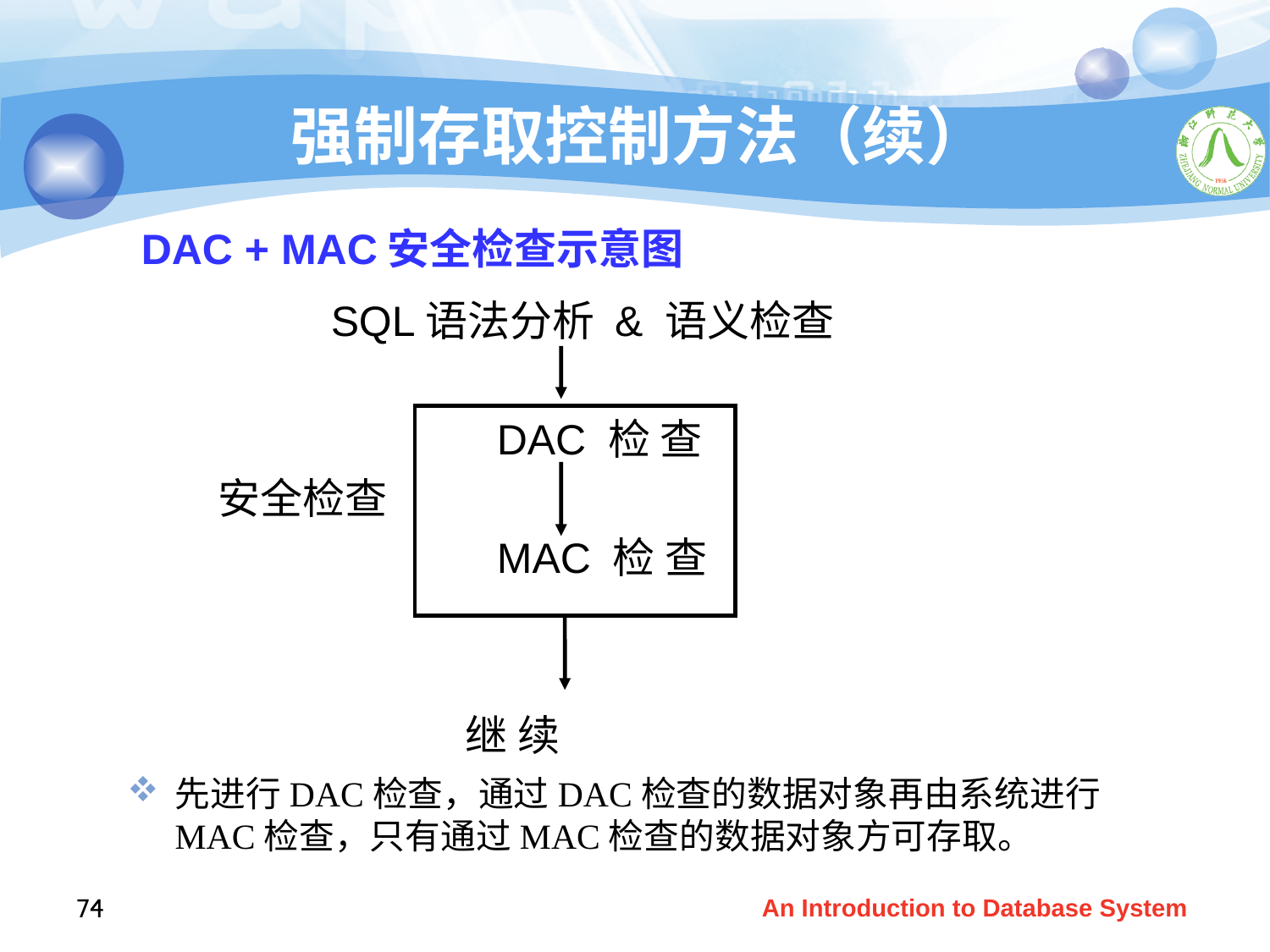

# 强制存取控制方法（续）
DAC + MAC安全检查示意图
                SQL语法分析 & 语义检查

                              DAC 检 查
       安全检查
                              MAC 检 查

                                 继 续

先进行DAC检查，通过DAC检查的数据对象再由系统进行MAC检查，只有通过MAC检查的数据对象方可存取。
74
An Introduction to Database System